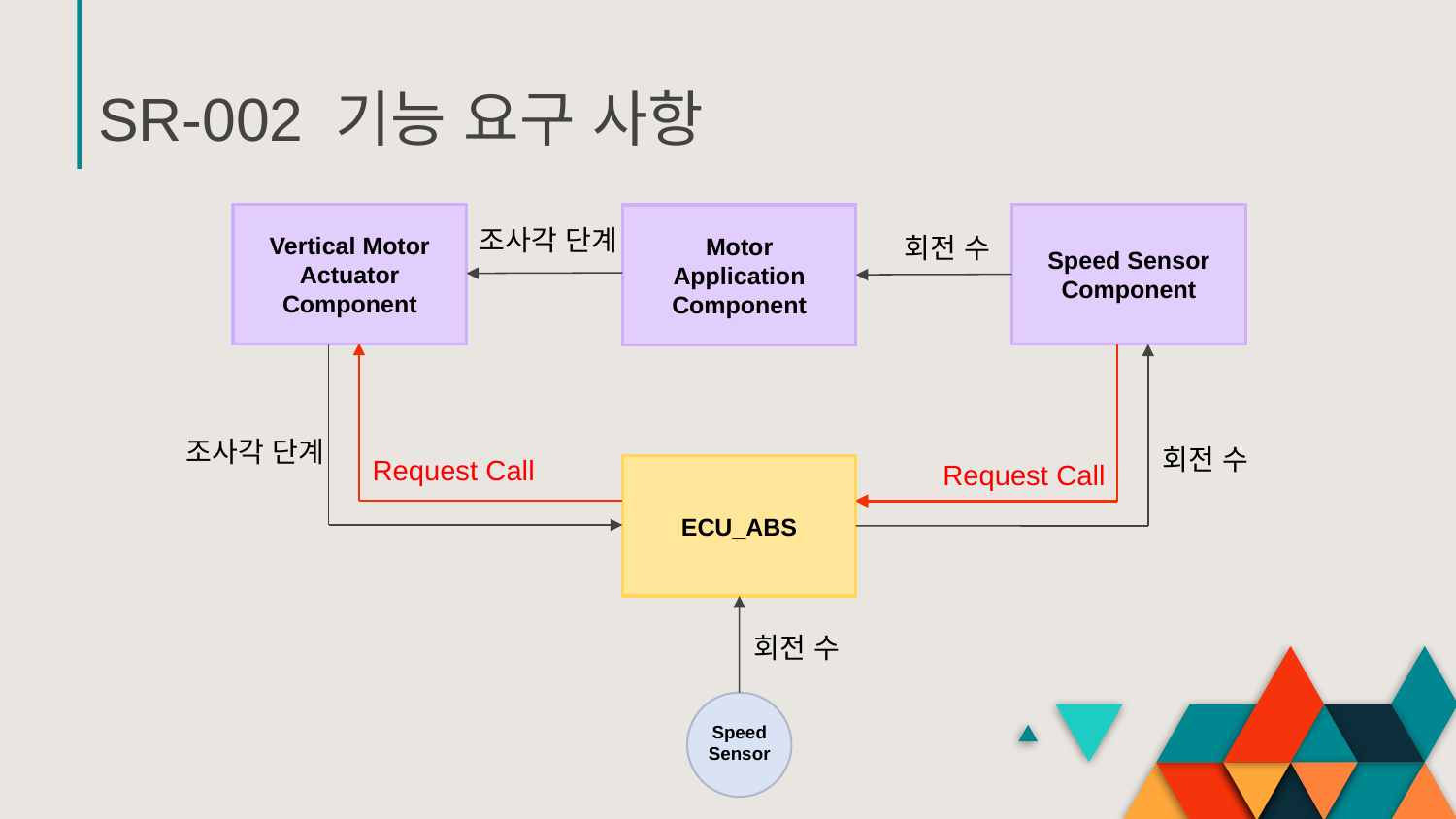

# SR-002 기능 요구 사항
Vertical Motor Actuator Component
Speed Sensor
Component
Motor Application Component
조사각 단계
회전 수
조사각 단계
회전 수
Request Call
Request Call
ECU_ABS
회전 수

Speed
Sensor